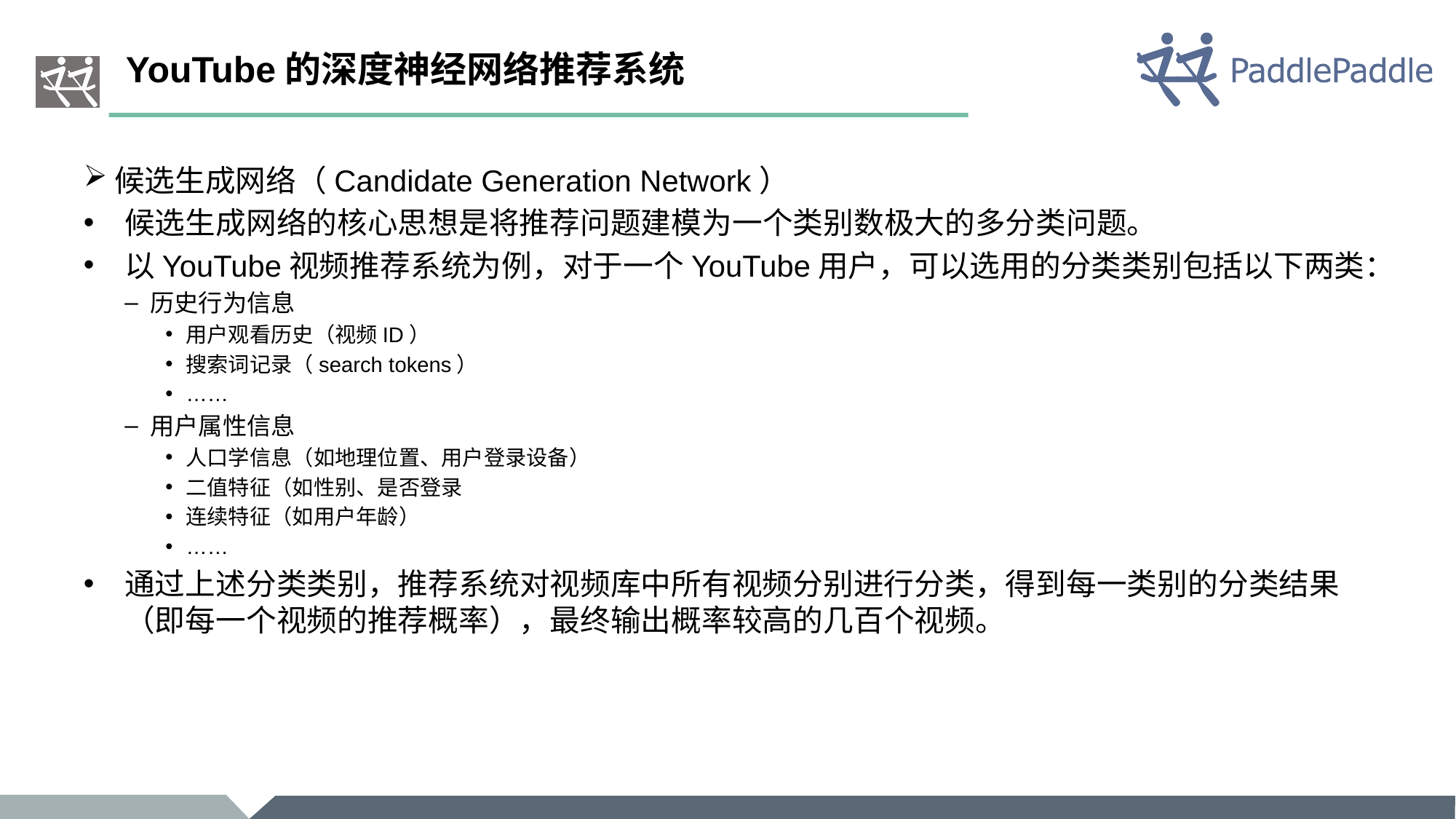

# YouTube的深度神经网络推荐系统
候选生成网络（Candidate Generation Network）
候选生成网络的核心思想是将推荐问题建模为一个类别数极大的多分类问题。
以YouTube视频推荐系统为例，对于一个YouTube用户，可以选用的分类类别包括以下两类：
历史行为信息
用户观看历史（视频ID）
搜索词记录（search tokens）
……
用户属性信息
人口学信息（如地理位置、用户登录设备）
二值特征（如性别、是否登录
连续特征（如用户年龄）
……
通过上述分类类别，推荐系统对视频库中所有视频分别进行分类，得到每一类别的分类结果（即每一个视频的推荐概率），最终输出概率较高的几百个视频。